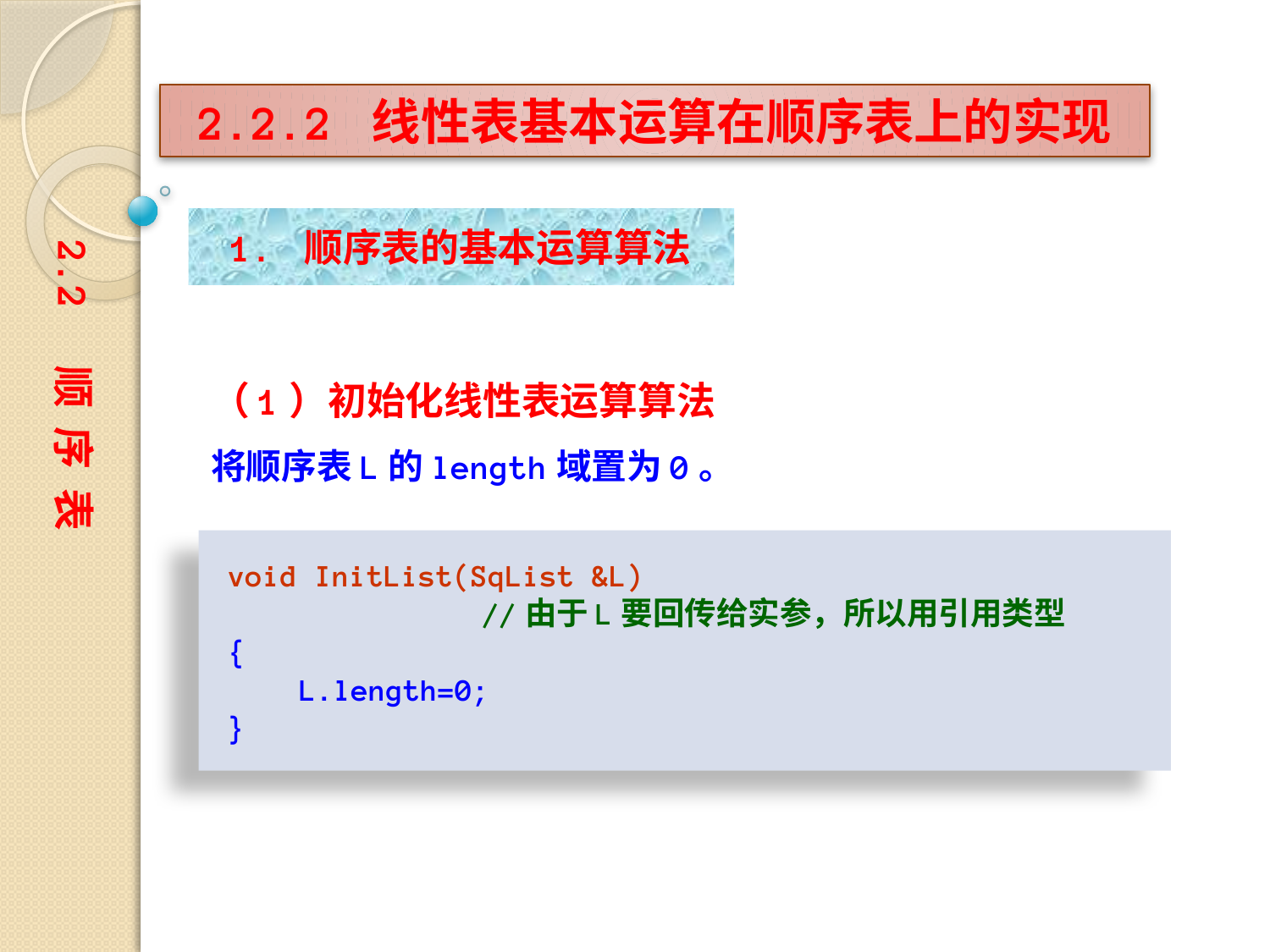

2.2.2 线性表基本运算在顺序表上的实现
1. 顺序表的基本运算算法
2.2  顺  序  表
（1）初始化线性表运算算法
将顺序表L的length域置为0。
void InitList(SqList &L)
		//由于L要回传给实参，所以用引用类型
{
　　L.length=0;
}